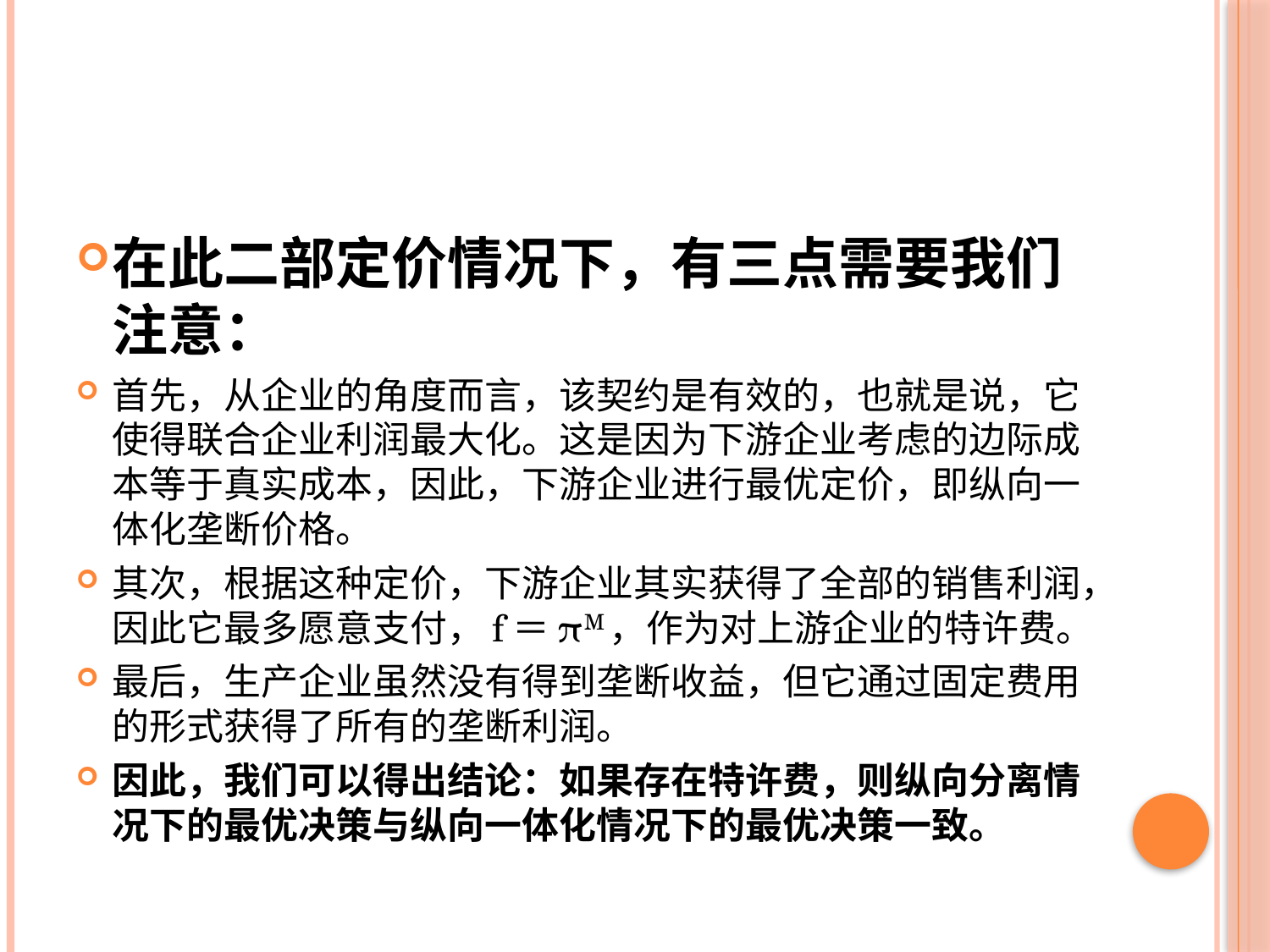

#
在此二部定价情况下，有三点需要我们注意：
首先，从企业的角度而言，该契约是有效的，也就是说，它使得联合企业利润最大化。这是因为下游企业考虑的边际成本等于真实成本，因此，下游企业进行最优定价，即纵向一体化垄断价格。
其次，根据这种定价，下游企业其实获得了全部的销售利润，因此它最多愿意支付，f＝πM，作为对上游企业的特许费。
最后，生产企业虽然没有得到垄断收益，但它通过固定费用的形式获得了所有的垄断利润。
因此，我们可以得出结论：如果存在特许费，则纵向分离情况下的最优决策与纵向一体化情况下的最优决策一致。